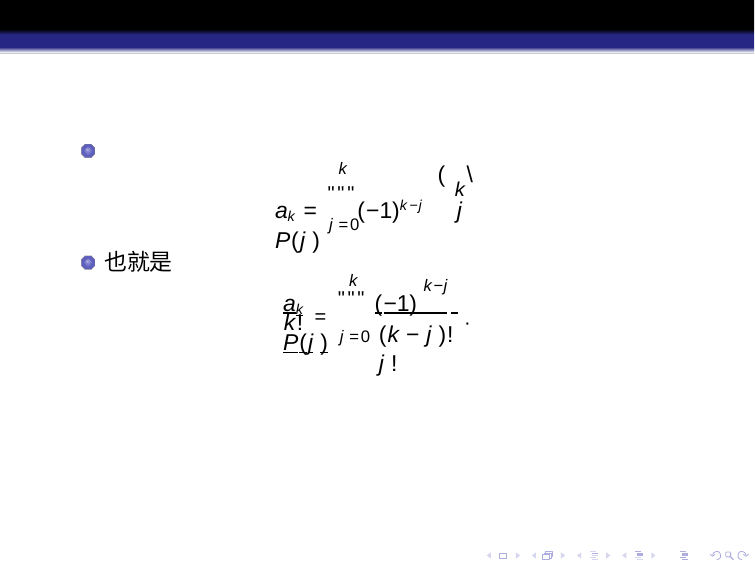

(k\
k
ak  = """(−1)k−j	P(j )
j
j =0
也就是
k
k−j
ak  = """ (−1)    	P(j )
k!
(k − j )! ·	j !
j =0